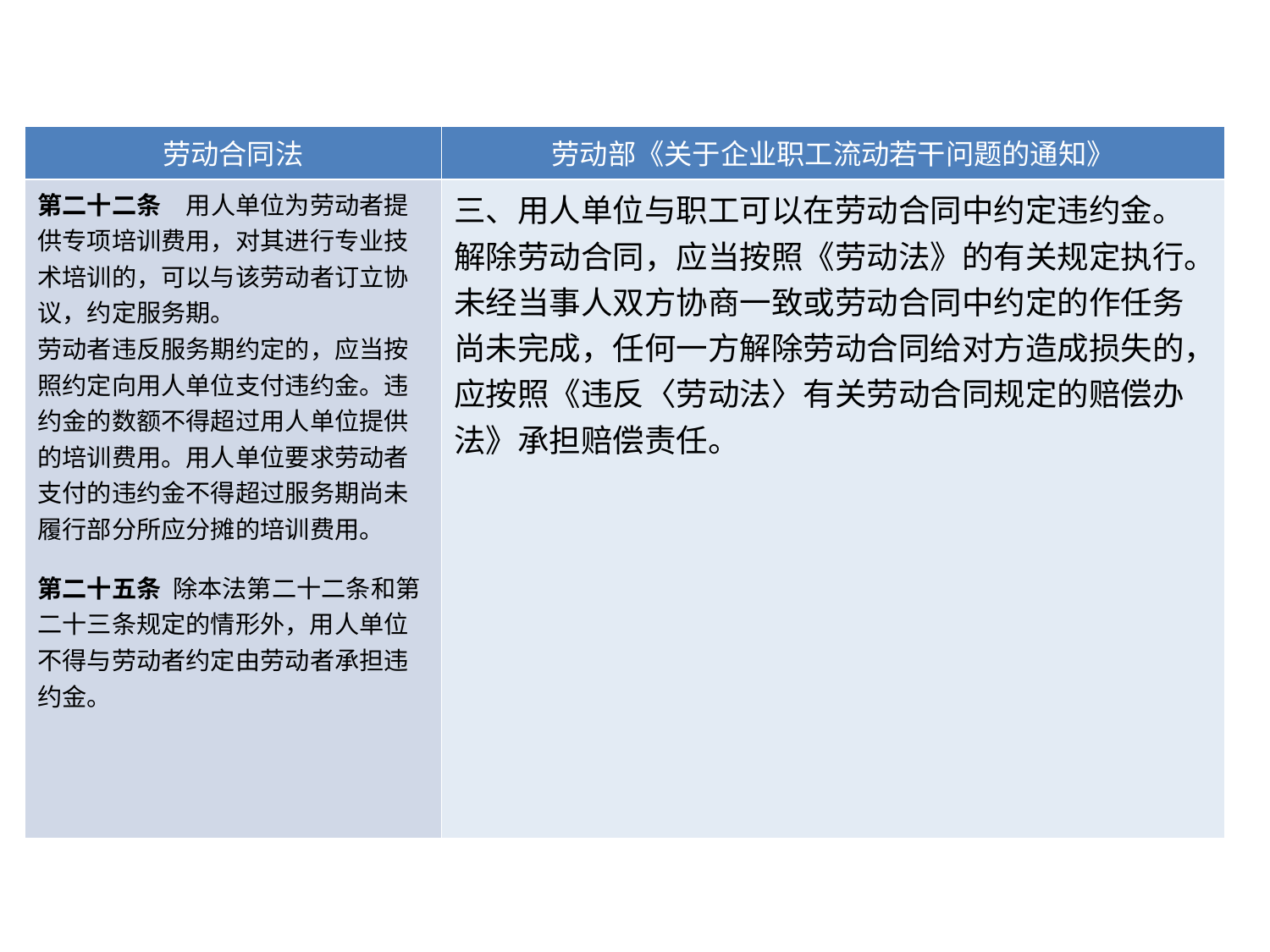

| 劳动合同法 | 劳动部《关于企业职工流动若干问题的通知》 |
| --- | --- |
| 第二十二条　用人单位为劳动者提供专项培训费用，对其进行专业技术培训的，可以与该劳动者订立协议，约定服务期。 劳动者违反服务期约定的，应当按照约定向用人单位支付违约金。违约金的数额不得超过用人单位提供的培训费用。用人单位要求劳动者支付的违约金不得超过服务期尚未履行部分所应分摊的培训费用。 第二十五条 除本法第二十二条和第二十三条规定的情形外，用人单位不得与劳动者约定由劳动者承担违约金。 | 三、用人单位与职工可以在劳动合同中约定违约金。解除劳动合同，应当按照《劳动法》的有关规定执行。未经当事人双方协商一致或劳动合同中约定的作任务尚未完成，任何一方解除劳动合同给对方造成损失的，应按照《违反〈劳动法〉有关劳动合同规定的赔偿办法》承担赔偿责任。 |